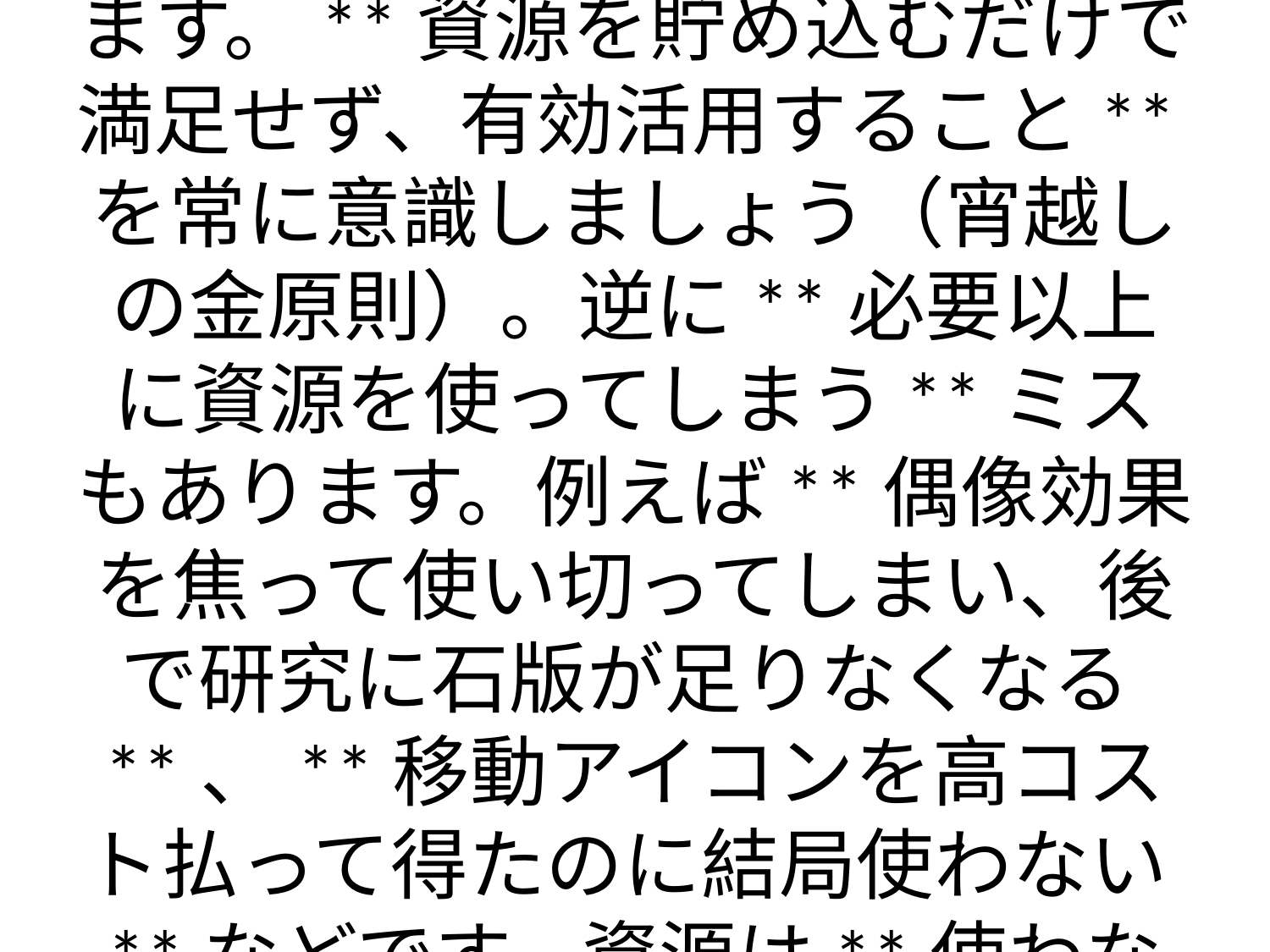

# - **リソースの無駄遣い・過剰ストック:** コンパスやコインを**目的なく集め過ぎて余らせてしまう**のもよくあるミスです。例えばコンパスが5個あるのに使わずラウンドを終えてしまったり、コインを貯め込むだけ貯めて使い切らずに終わるようなケースです。これらは**本来できたはずの行動を放棄した**のと同じです。「コンパス3個あればレベル1遺跡に行けた」「コイン2個でアイテムを買えた」のにしなかったわけですから、直接点数を捨てています。**資源を貯め込むだけで満足せず、有効活用すること**を常に意識しましょう（宵越しの金原則）。逆に**必要以上に資源を使ってしまう**ミスもあります。例えば**偶像効果を焦って使い切ってしまい、後で研究に石版が足りなくなる**、**移動アイコンを高コスト払って得たのに結局使わない**などです。資源は**使わなければ0点、使えば効果がありますが、使い所を間違えるとリターン0の可能性もある**点に注意しましょう。計画的に、「これを使えば次に何ができるか？」を考えてから使う癖をつけると無駄遣いが減ります。